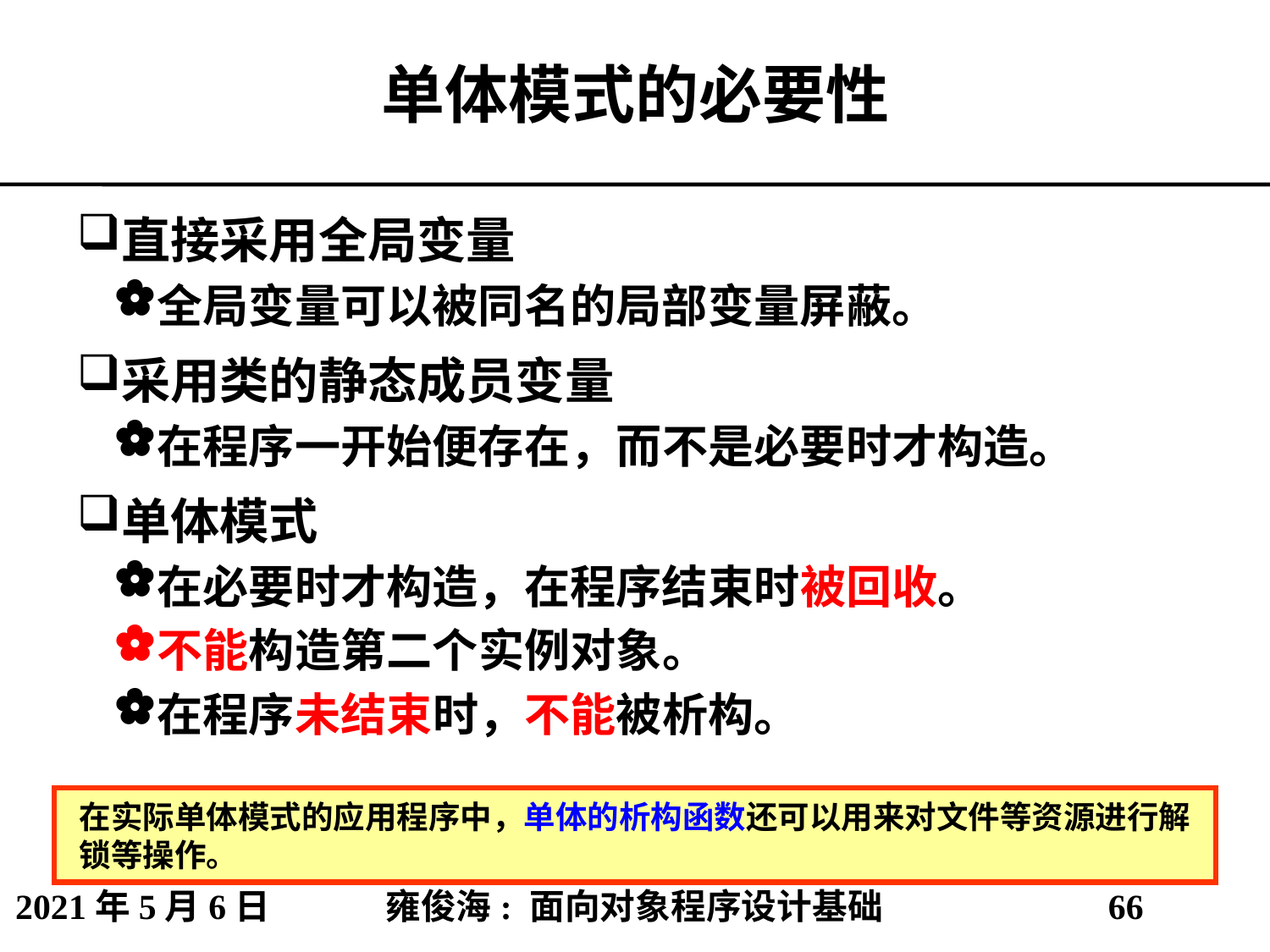

# 单体模式的必要性

直接采用全局变量
全局变量可以被同名的局部变量屏蔽。
采用类的静态成员变量
在程序一开始便存在，而不是必要时才构造。
单体模式
在必要时才构造，在程序结束时被回收。
不能构造第二个实例对象。
在程序未结束时，不能被析构。
在实际单体模式的应用程序中，单体的析构函数还可以用来对文件等资源进行解锁等操作。
2021年5月6日
雍俊海: 面向对象程序设计基础
66